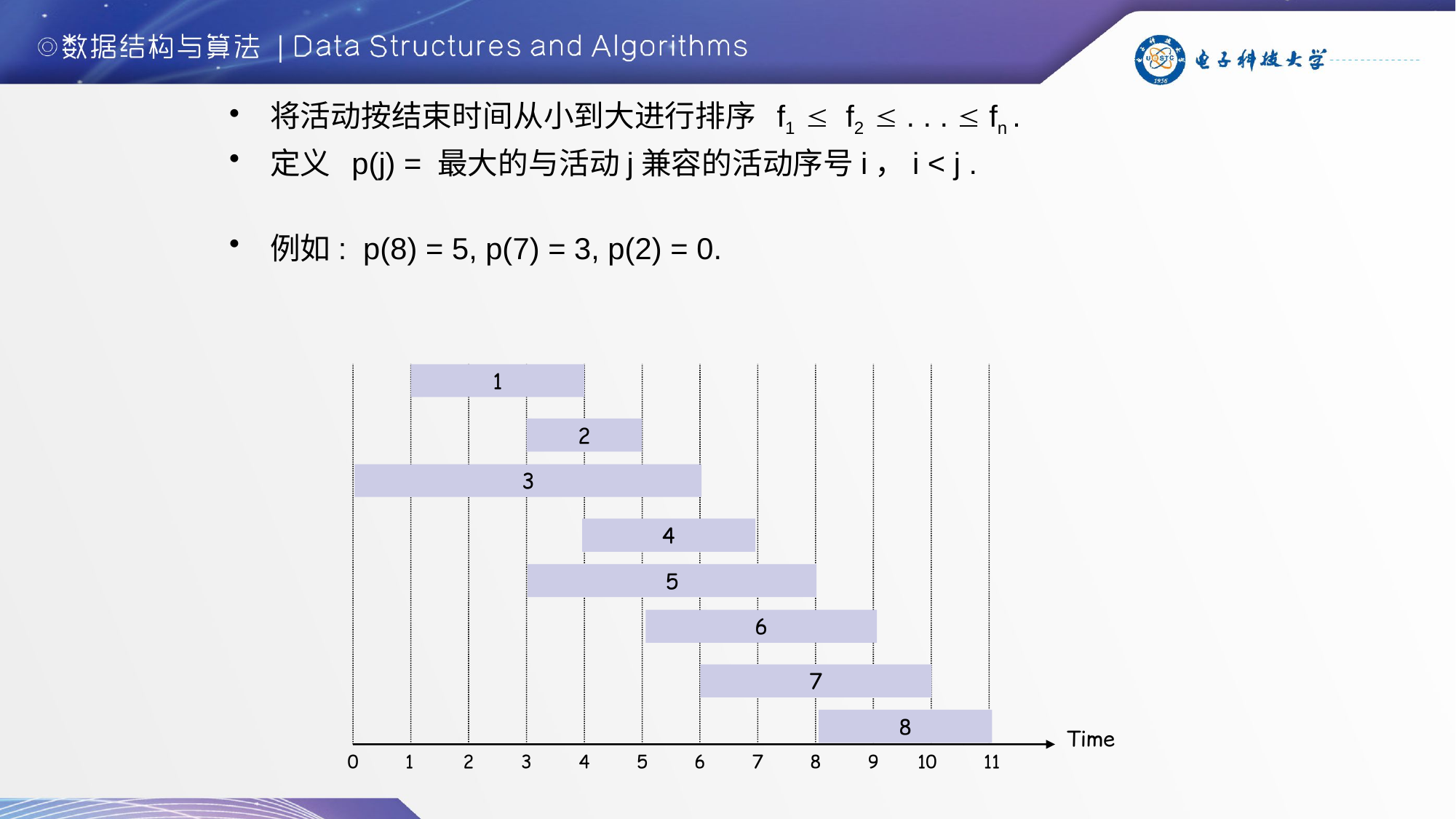

将活动按结束时间从小到大进行排序  f1  ≤  f2  ≤ . . . ≤ fn .
定义  p(j) = 最大的与活动j兼容的活动序号i，i < j .

例如:  p(8) = 5, p(7) = 3, p(2) = 0.
1
2
3
4

5
6
7
8
Time

0
1
2
3
4
5
6
7
8
9
10
11